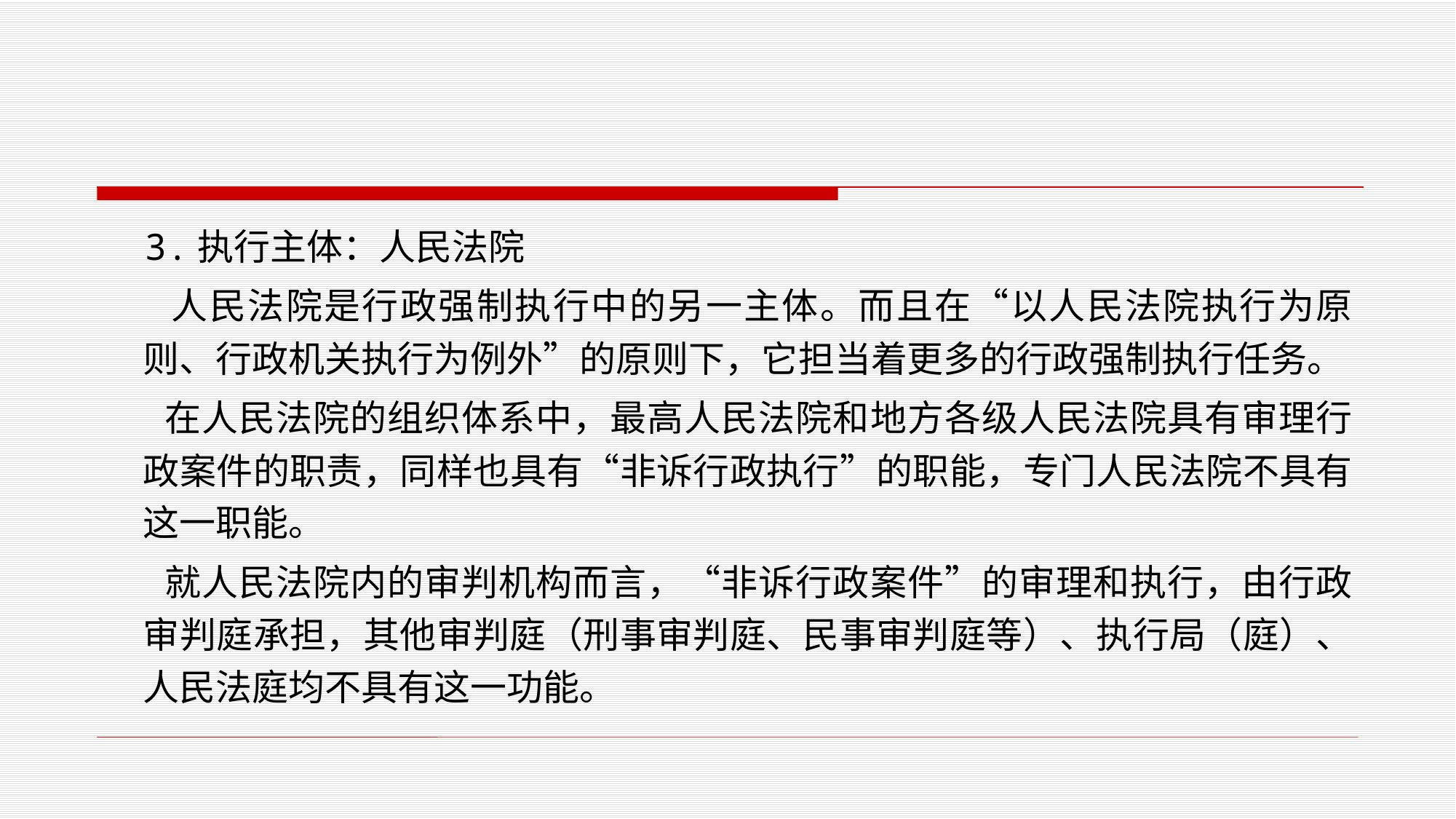

#
  3.执行主体：人民法院
      人民法院是行政强制执行中的另一主体。而且在“以人民法院执行为原则、行政机关执行为例外”的原则下，它担当着更多的行政强制执行任务。
      在人民法院的组织体系中，最高人民法院和地方各级人民法院具有审理行政案件的职责，同样也具有“非诉行政执行”的职能，专门人民法院不具有这一职能。
      就人民法院内的审判机构而言，“非诉行政案件”的审理和执行，由行政审判庭承担，其他审判庭（刑事审判庭、民事审判庭等）、执行局（庭）、人民法庭均不具有这一功能。